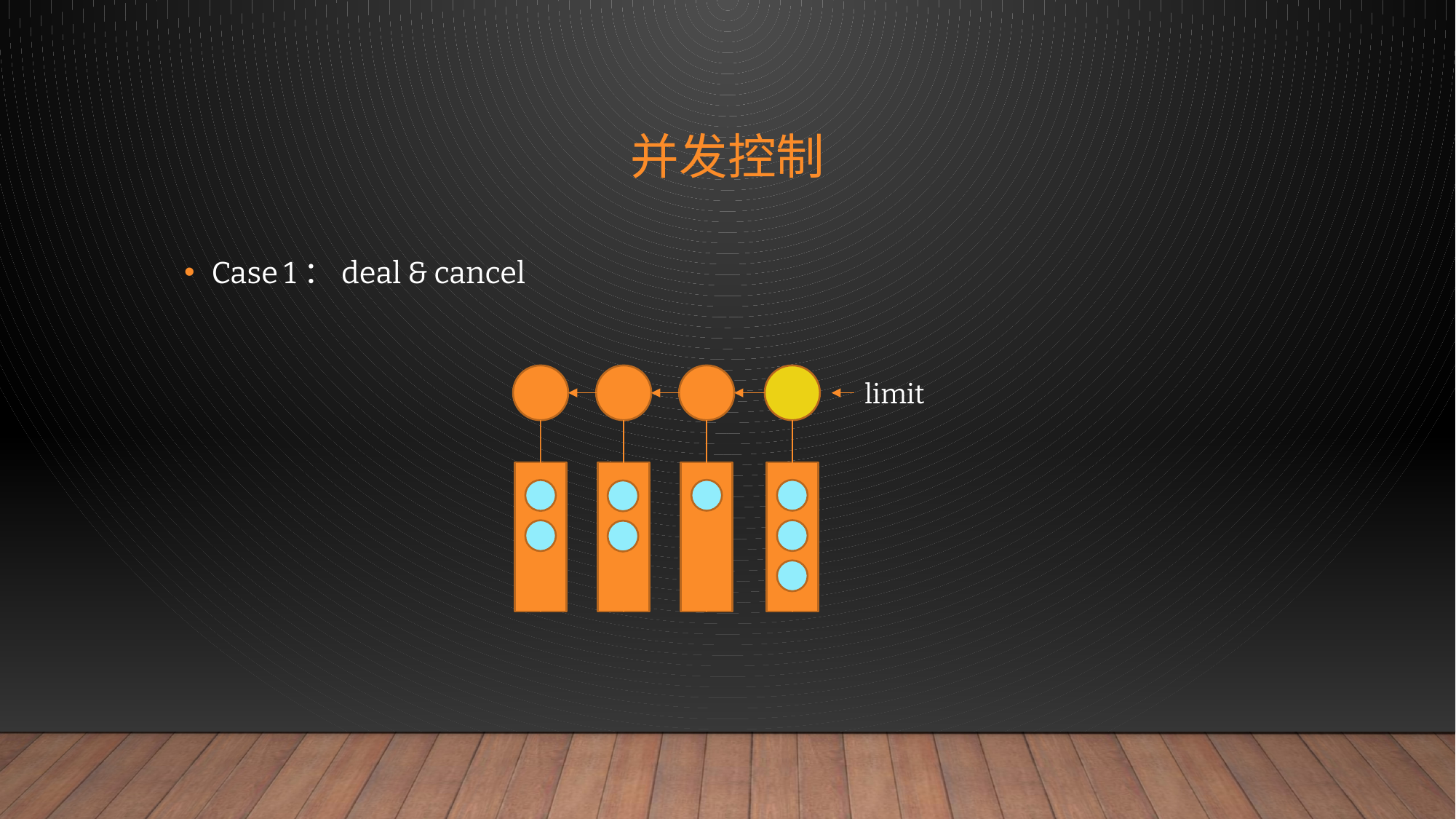

# 并发控制
Case 1：deal & cancel
limit